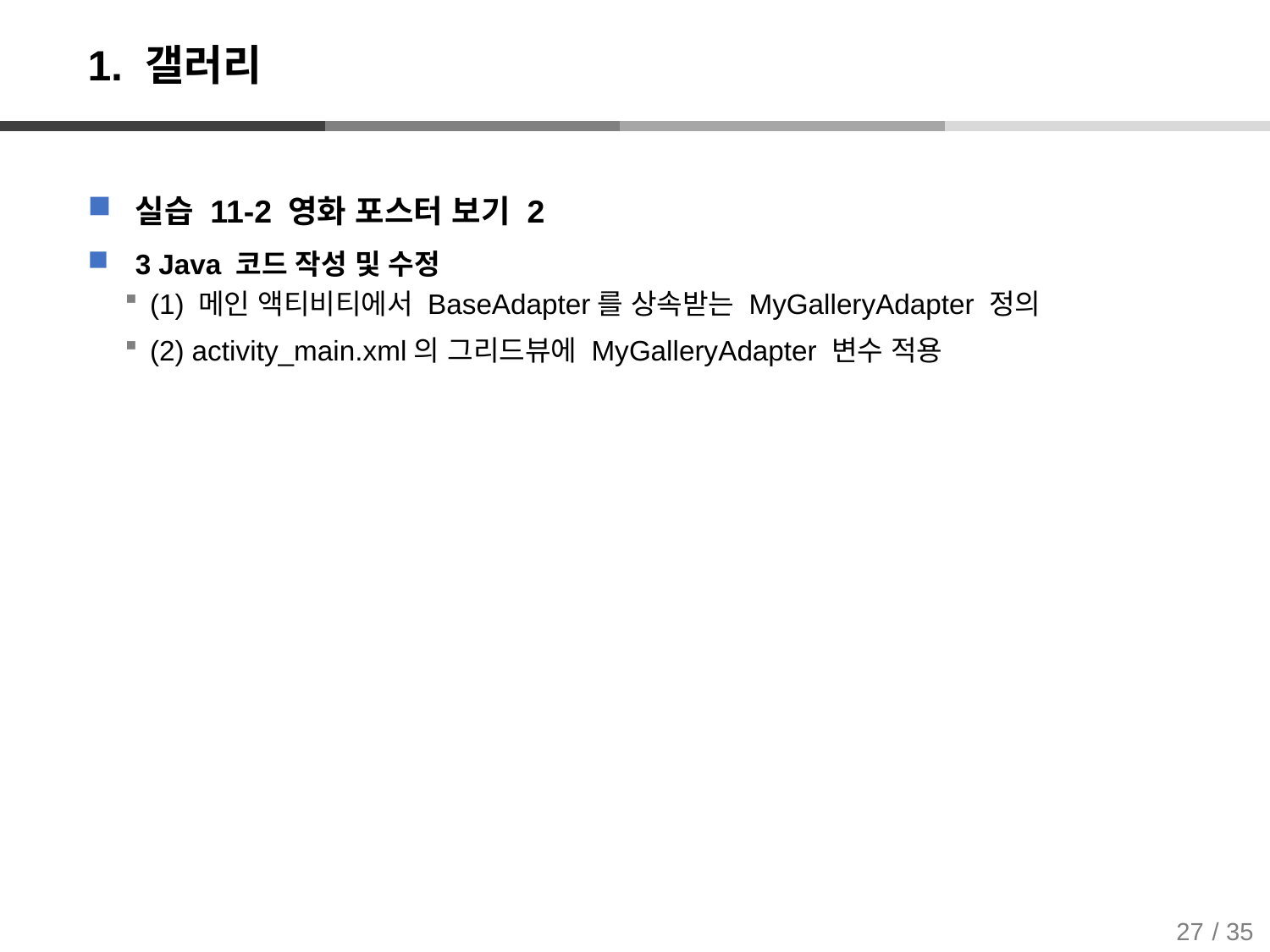

# 1. 갤러리
실습 11-2 영화 포스터 보기 2
3 Java 코드 작성 및 수정
(1) 메인 액티비티에서 BaseAdapter를 상속받는 MyGalleryAdapter 정의
(2) activity_main.xml의 그리드뷰에 MyGalleryAdapter 변수 적용